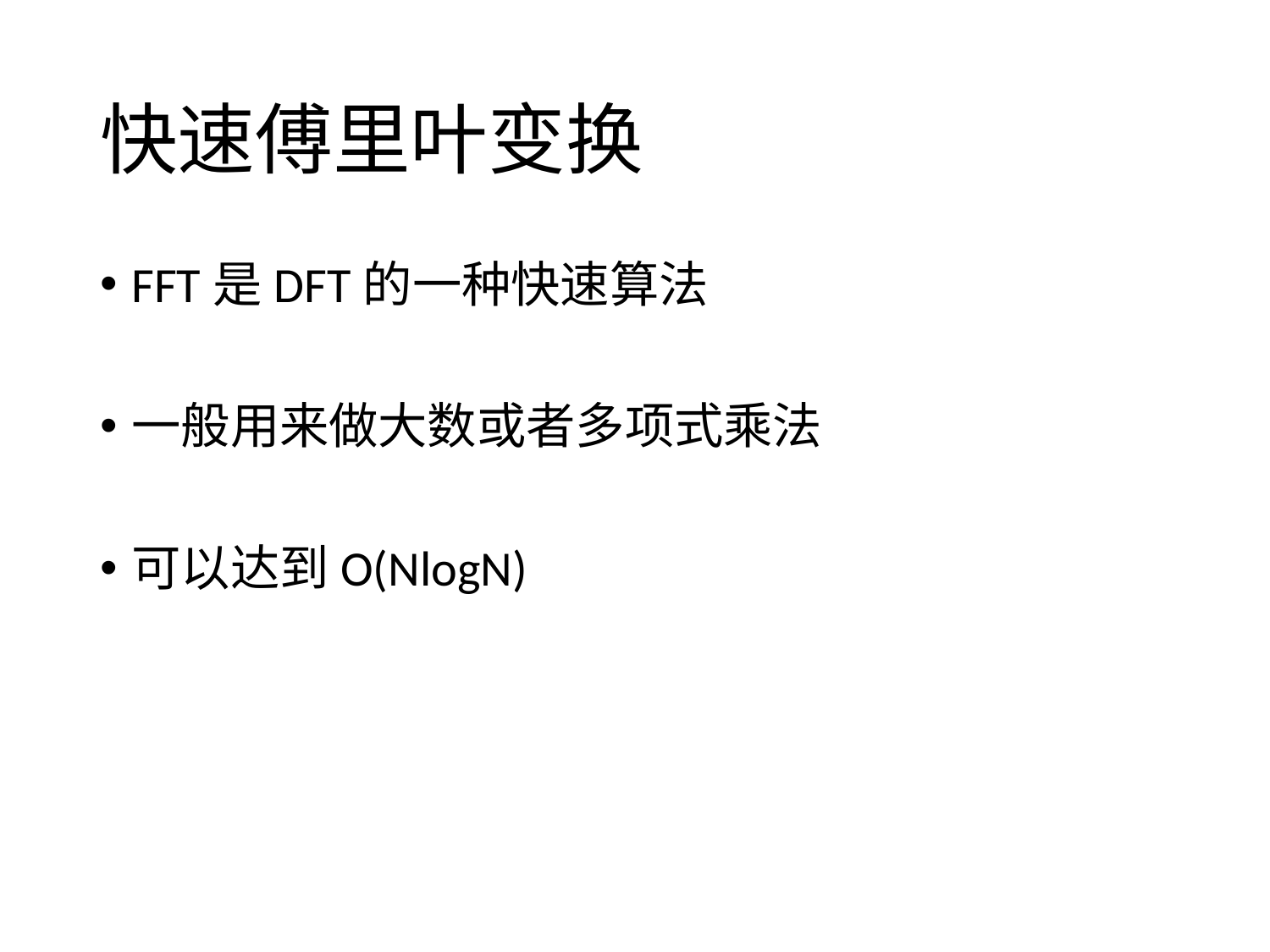

# 快速傅里叶变换
FFT是DFT的一种快速算法

一般用来做大数或者多项式乘法

可以达到O(NlogN)